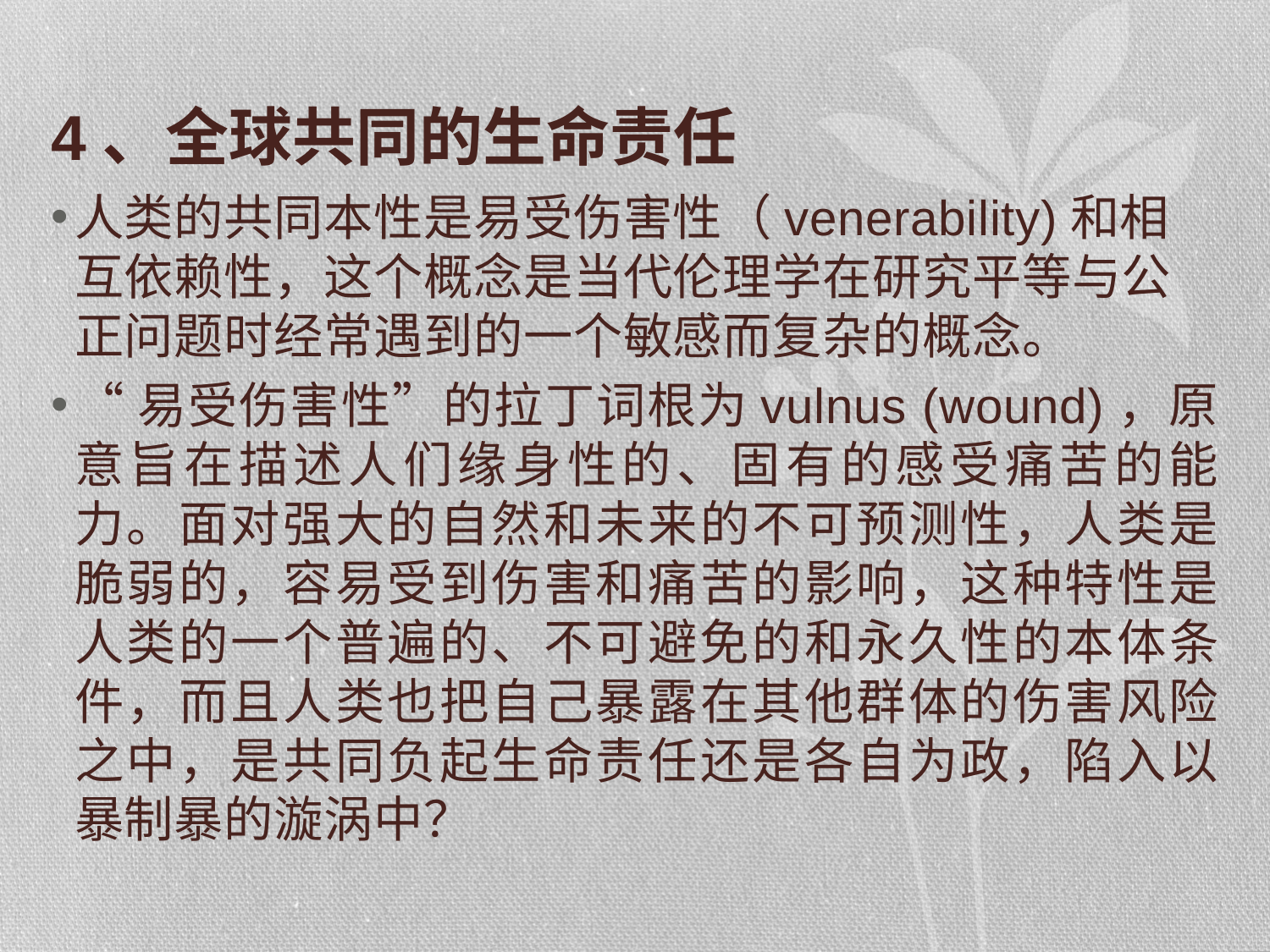

# 4、全球共同的生命责任
人类的共同本性是易受伤害性（venerability)和相互依赖性，这个概念是当代伦理学在研究平等与公正问题时经常遇到的一个敏感而复杂的概念。
“易受伤害性”的拉丁词根为vulnus (wound)，原意旨在描述人们缘身性的、固有的感受痛苦的能力。面对强大的自然和未来的不可预测性，人类是脆弱的，容易受到伤害和痛苦的影响，这种特性是人类的一个普遍的、不可避免的和永久性的本体条件，而且人类也把自己暴露在其他群体的伤害风险之中，是共同负起生命责任还是各自为政，陷入以暴制暴的漩涡中？